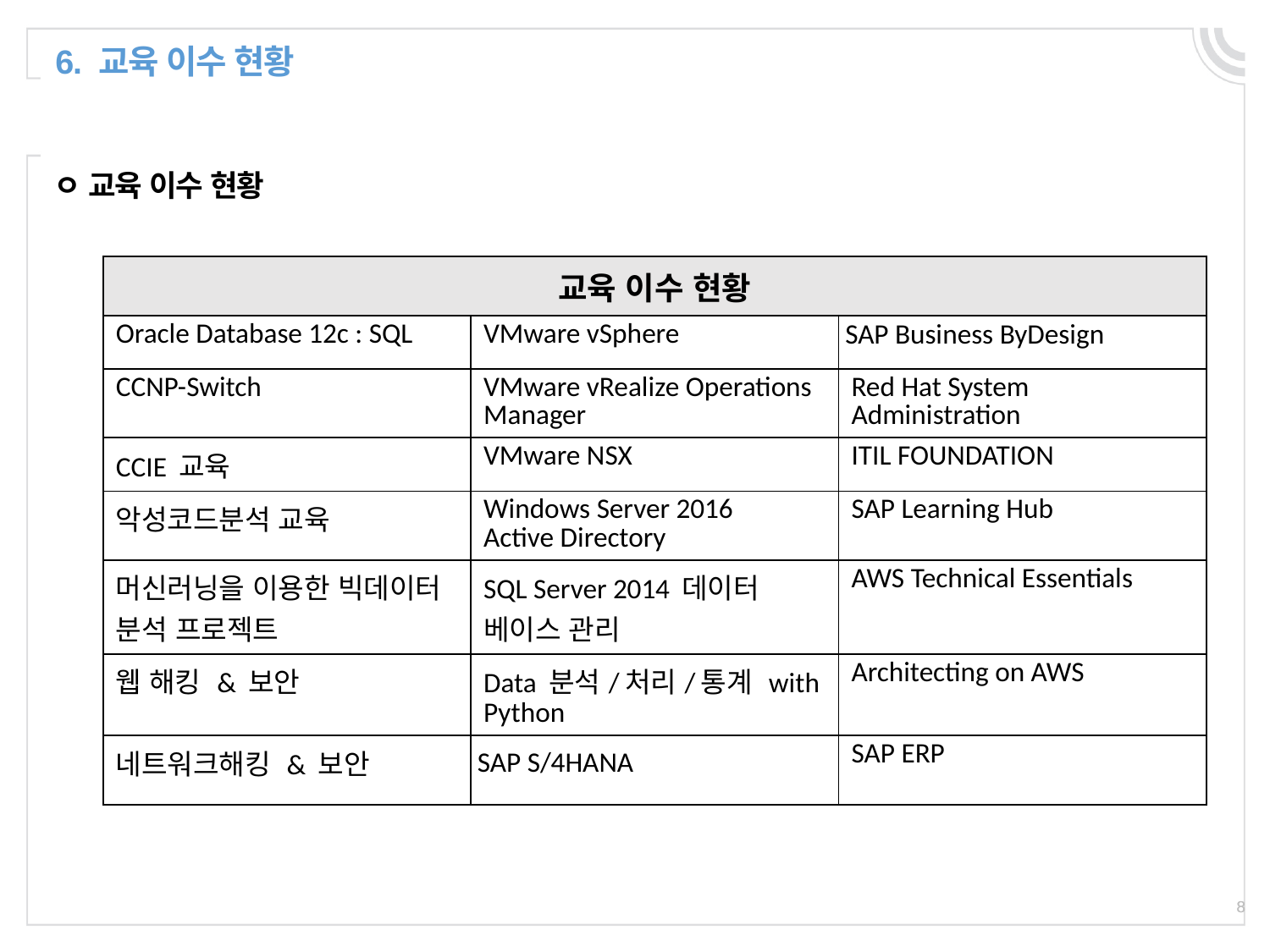

6. 교육 이수 현황
ㅇ 교육 이수 현황
| 교육 이수 현황 |  |  |
| --- | --- | --- |
| Oracle Database 12c : SQL | VMware vSphere | SAP Business ByDesign |
| CCNP-Switch | VMware vRealize Operations Manager | Red Hat System Administration |
| CCIE 교육 | VMware NSX | ITIL FOUNDATION |
| 악성코드분석 교육 | Windows Server 2016 Active Directory | SAP Learning Hub |
| 머신러닝을 이용한 빅데이터 분석 프로젝트 | SQL Server 2014 데이터 베이스 관리 | AWS Technical Essentials |
| 웹 해킹 & 보안 | Data 분석/처리/통계 with Python | Architecting on AWS |
| 네트워크해킹 & 보안 | SAP S/4HANA | SAP ERP |